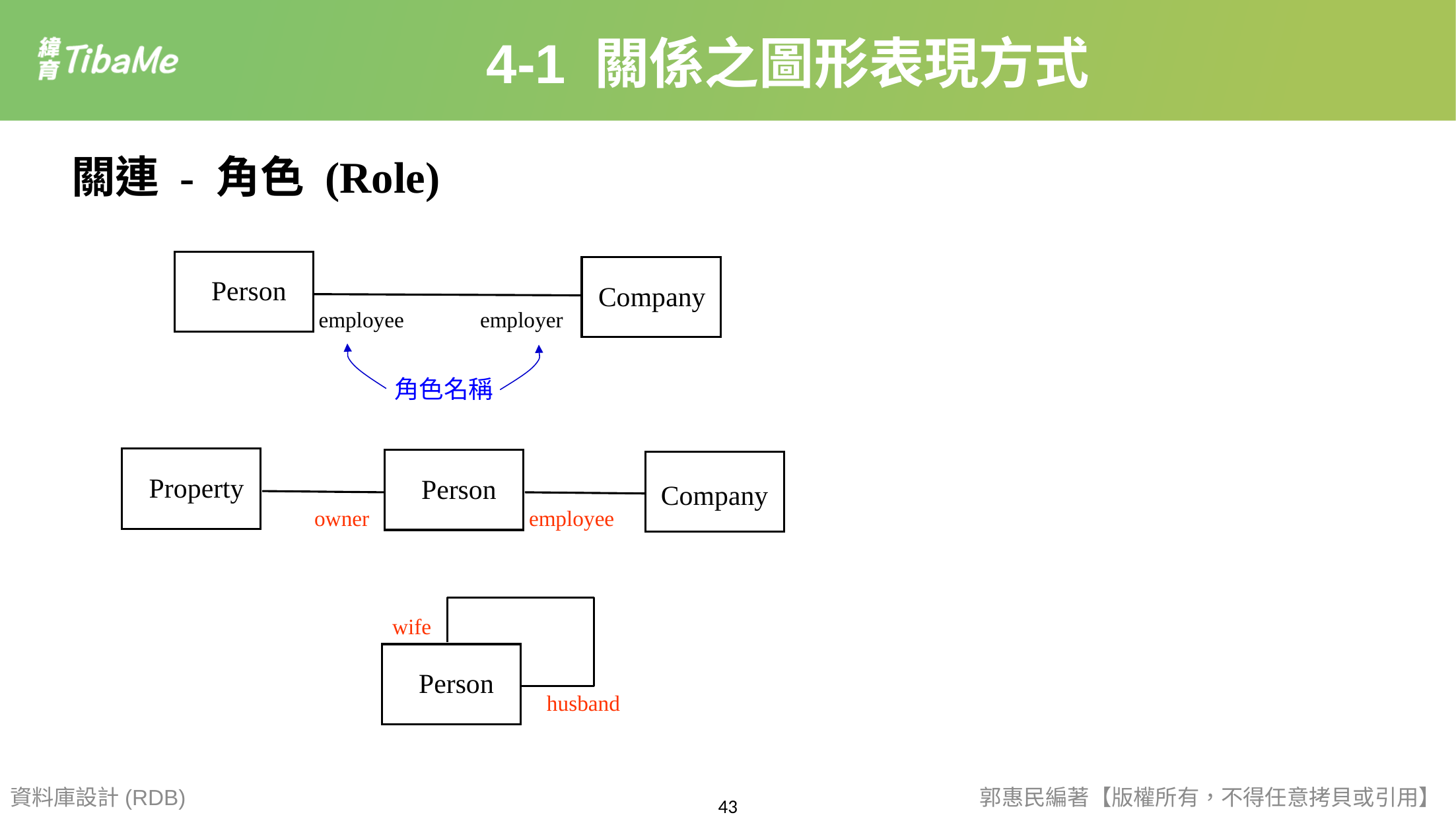

4-1 關係之圖形表現方式

關連 - 角色 (Role)

Person
Company

employer
employee

角色名稱

Property
Person
Company

owner
employee

wife

Person
husband
資料庫設計(RDB)
郭惠民編著【版權所有，不得任意拷貝或引用】